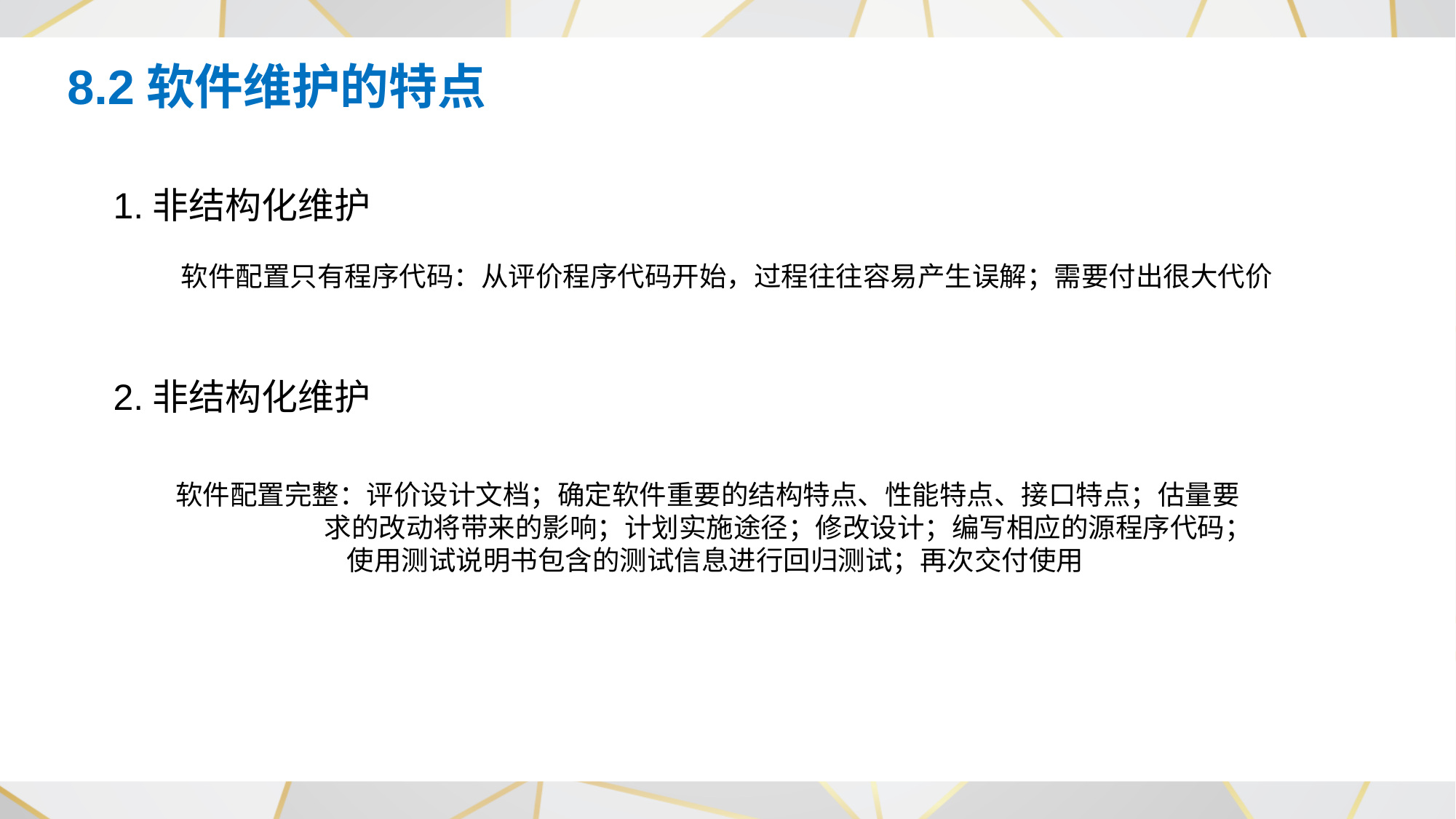

8.2软件维护的特点
1.非结构化维护
软件配置只有程序代码：从评价程序代码开始，过程往往容易产生误解；需要付出很大代价
2.非结构化维护
软件配置完整：评价设计文档；确定软件重要的结构特点、性能特点、接口特点；估量要
                       求的改动将带来的影响；计划实施途径；修改设计；编写相应的源程序代码；
	         使用测试说明书包含的测试信息进行回归测试；再次交付使用